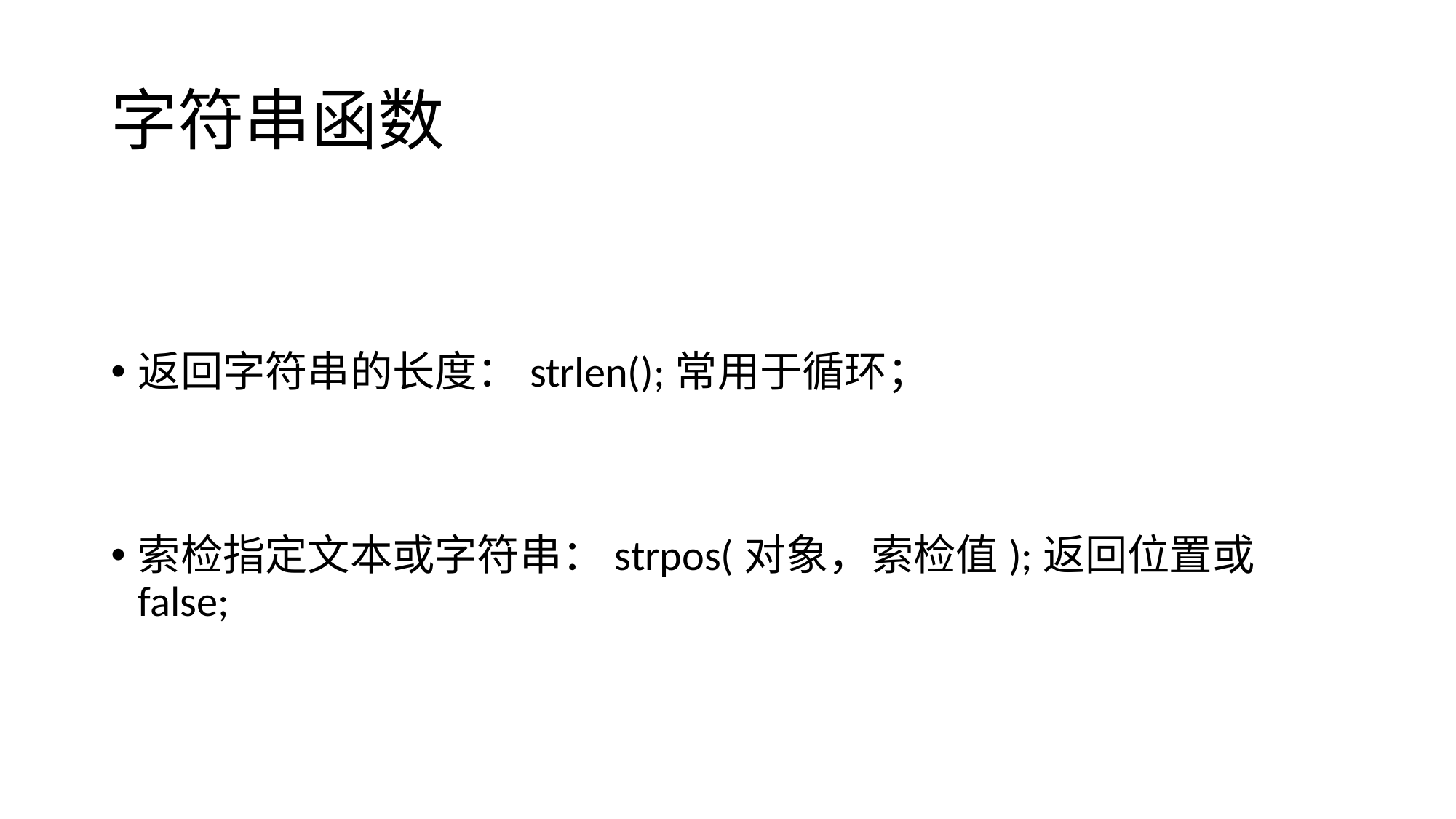

# 字符串函数

返回字符串的长度：strlen();常用于循环；

索检指定文本或字符串：strpos(对象，索检值);返回位置或false;